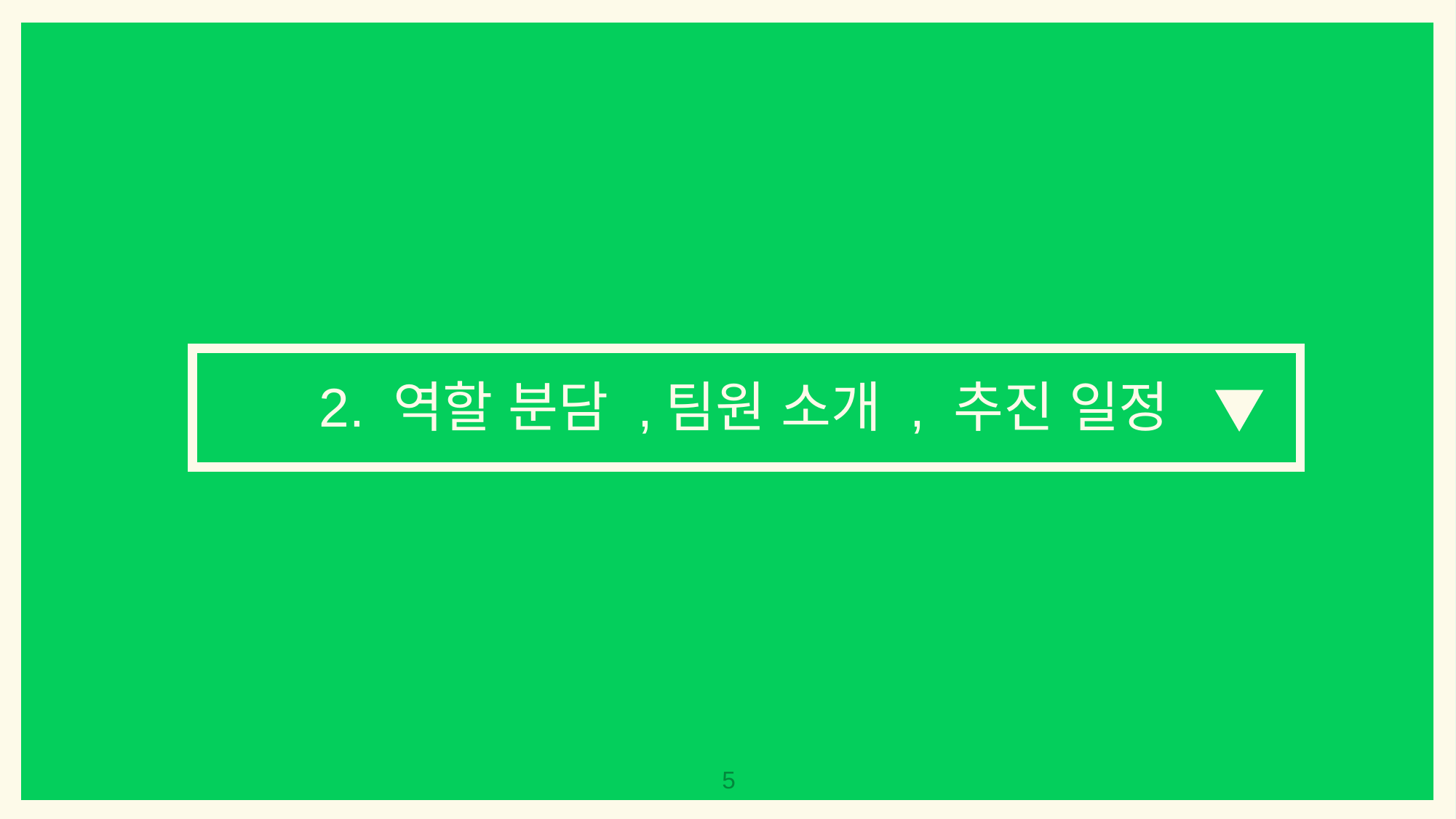

# 2. 역할 분담 ,팀원 소개 , 추진 일정